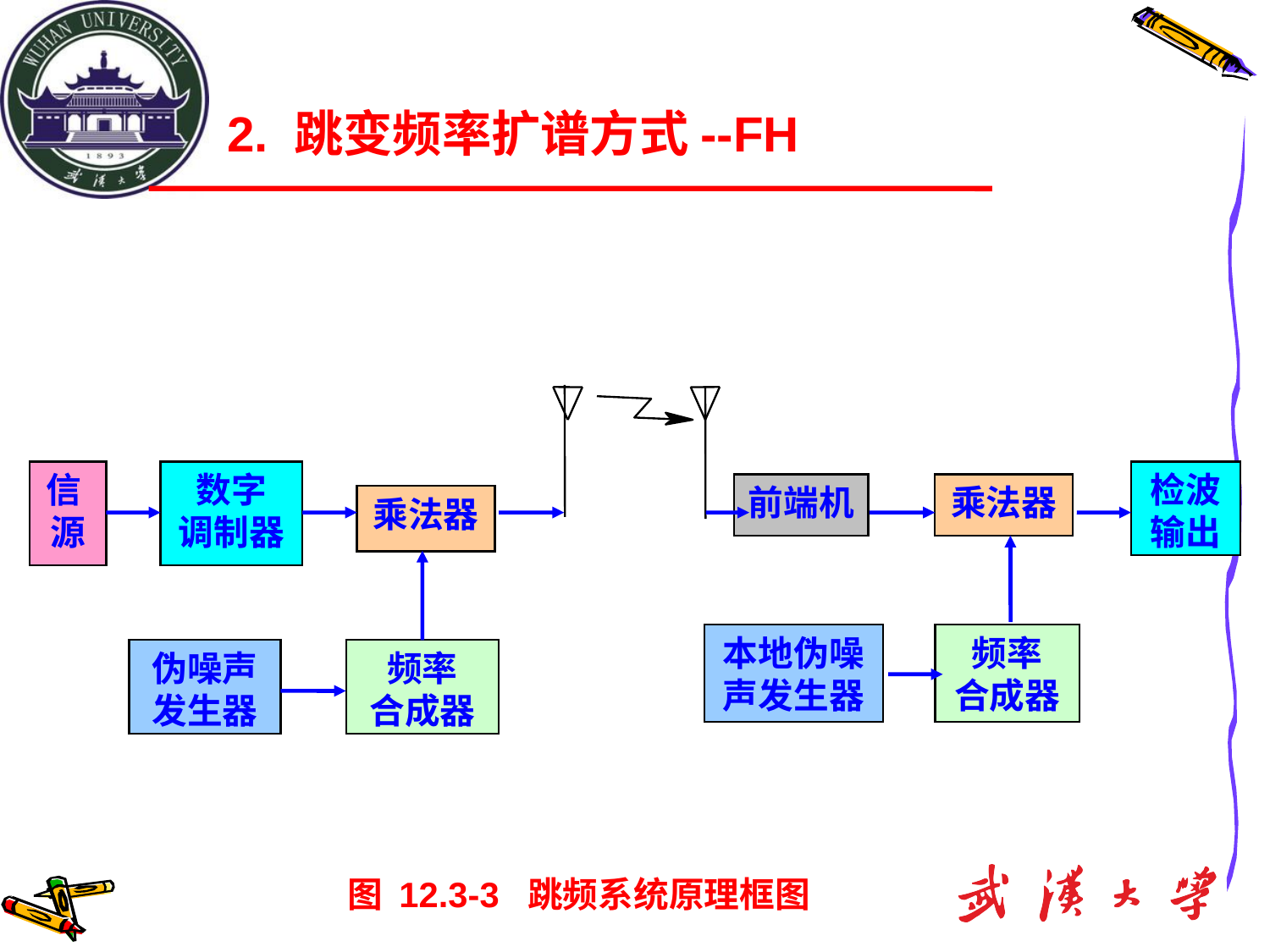

2. 跳变频率扩谱方式--FH

信  源
数字
调制器
检波
输出
前端机
乘法器
乘法器

本地伪噪
声发生器
频率
合成器
伪噪声
发生器
频率
合成器

图 12.3-3  跳频系统原理框图